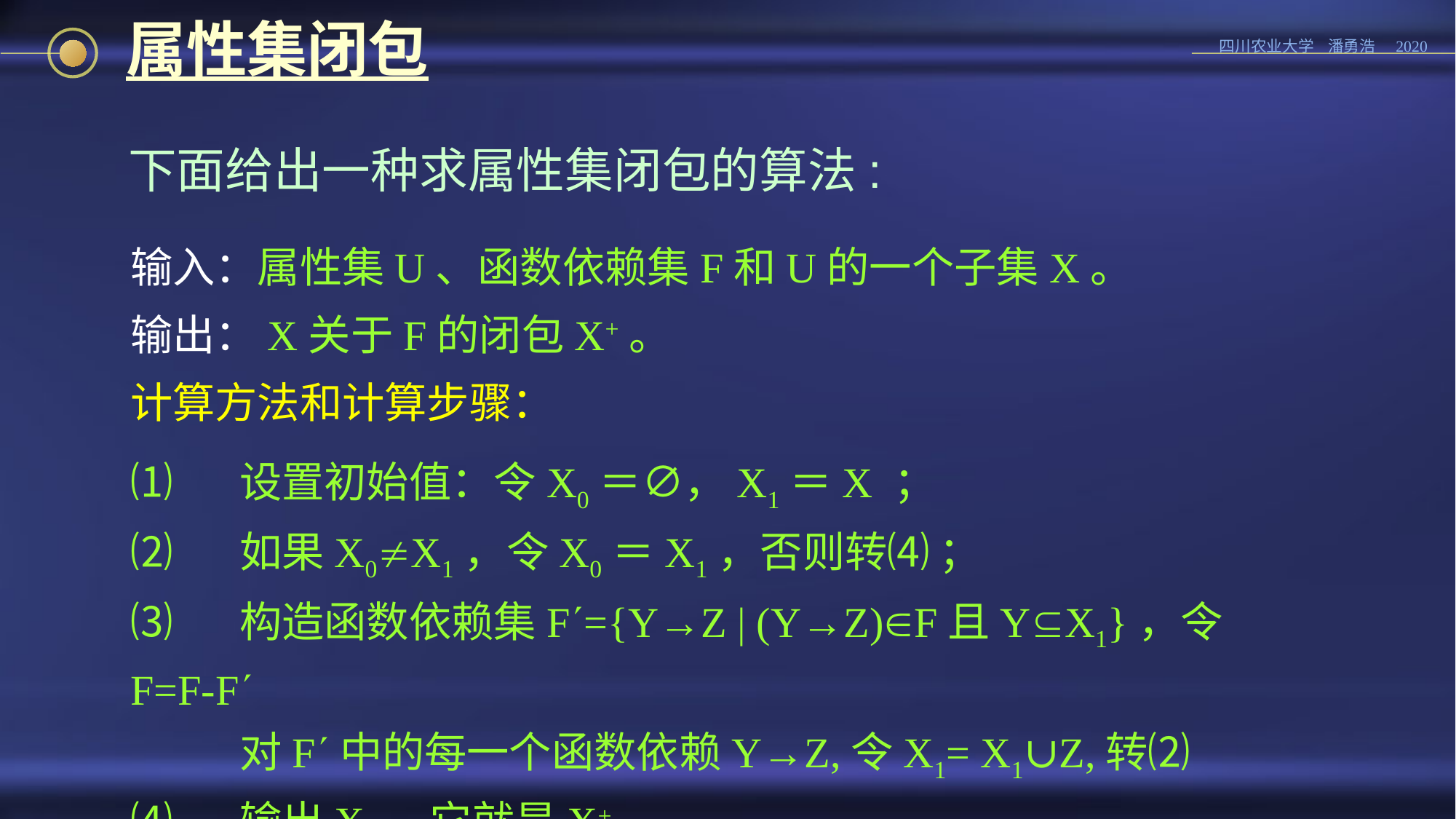

# 属性集闭包
下面给出一种求属性集闭包的算法:
输入：属性集U、函数依赖集F和U的一个子集X。
输出：X关于F的闭包X+。
计算方法和计算步骤：
⑴	设置初始值：令X0＝∅，X1＝X ；
⑵	如果X0≠X1，令X0＝X1，否则转⑷ ；
⑶	构造函数依赖集F′={Y→Z | (Y→Z)∈F且Y⊆X1}，令 F=F-F′
    	对F′中的每一个函数依赖Y→Z,令X1= X1∪Z,转⑵
⑷	输出X1，它就是X+。